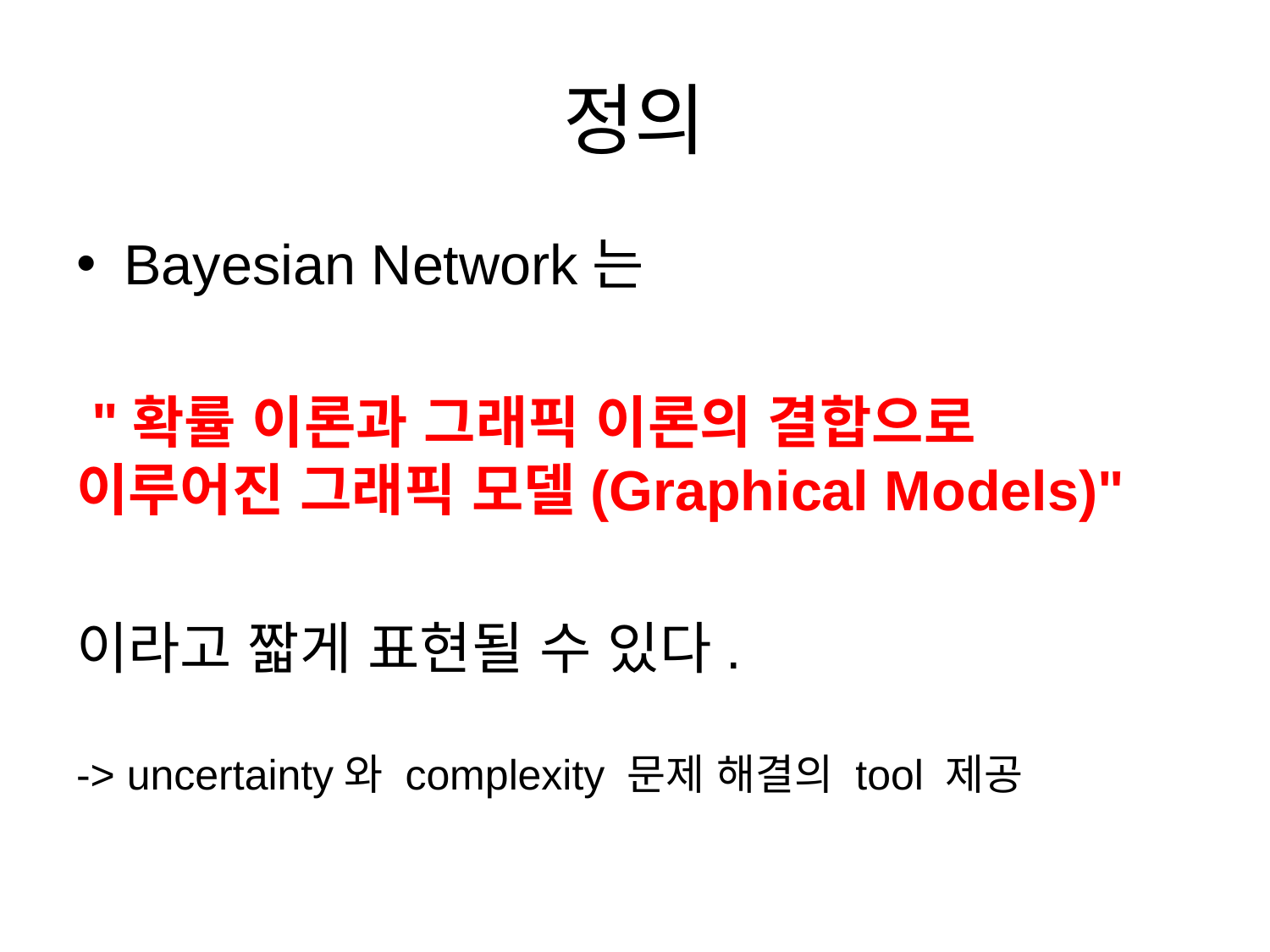

# 정의
Bayesian Network는

 "확률 이론과 그래픽 이론의 결합으로 이루어진 그래픽 모델(Graphical Models)"

이라고 짧게 표현될 수 있다.

-> uncertainty와 complexity 문제 해결의 tool 제공